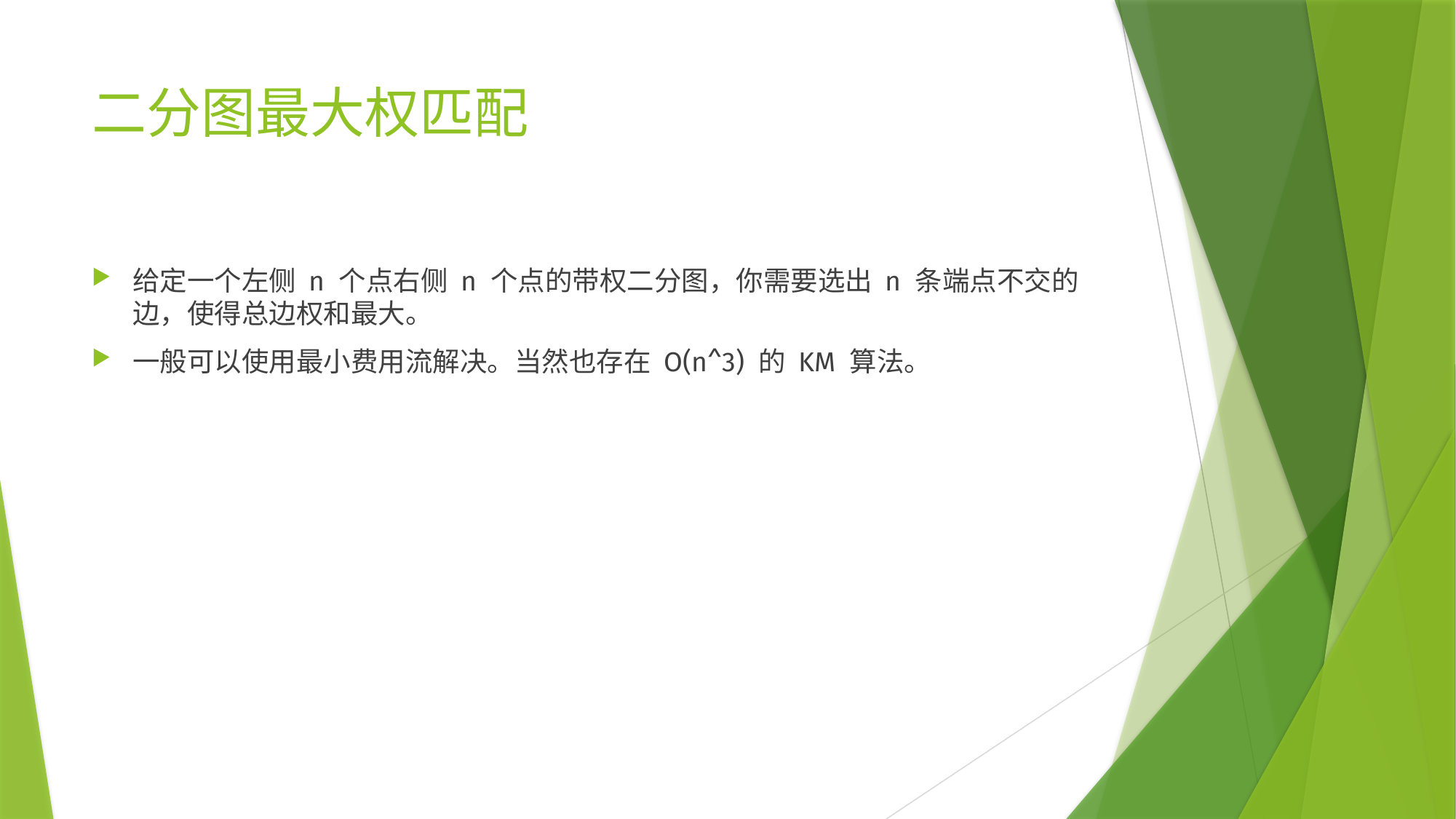

# 二分图最大权匹配
给定一个左侧 n 个点右侧 n 个点的带权二分图，你需要选出 n 条端点不交的边，使得总边权和最大。
一般可以使用最小费用流解决。当然也存在 O(n^3) 的 KM 算法。